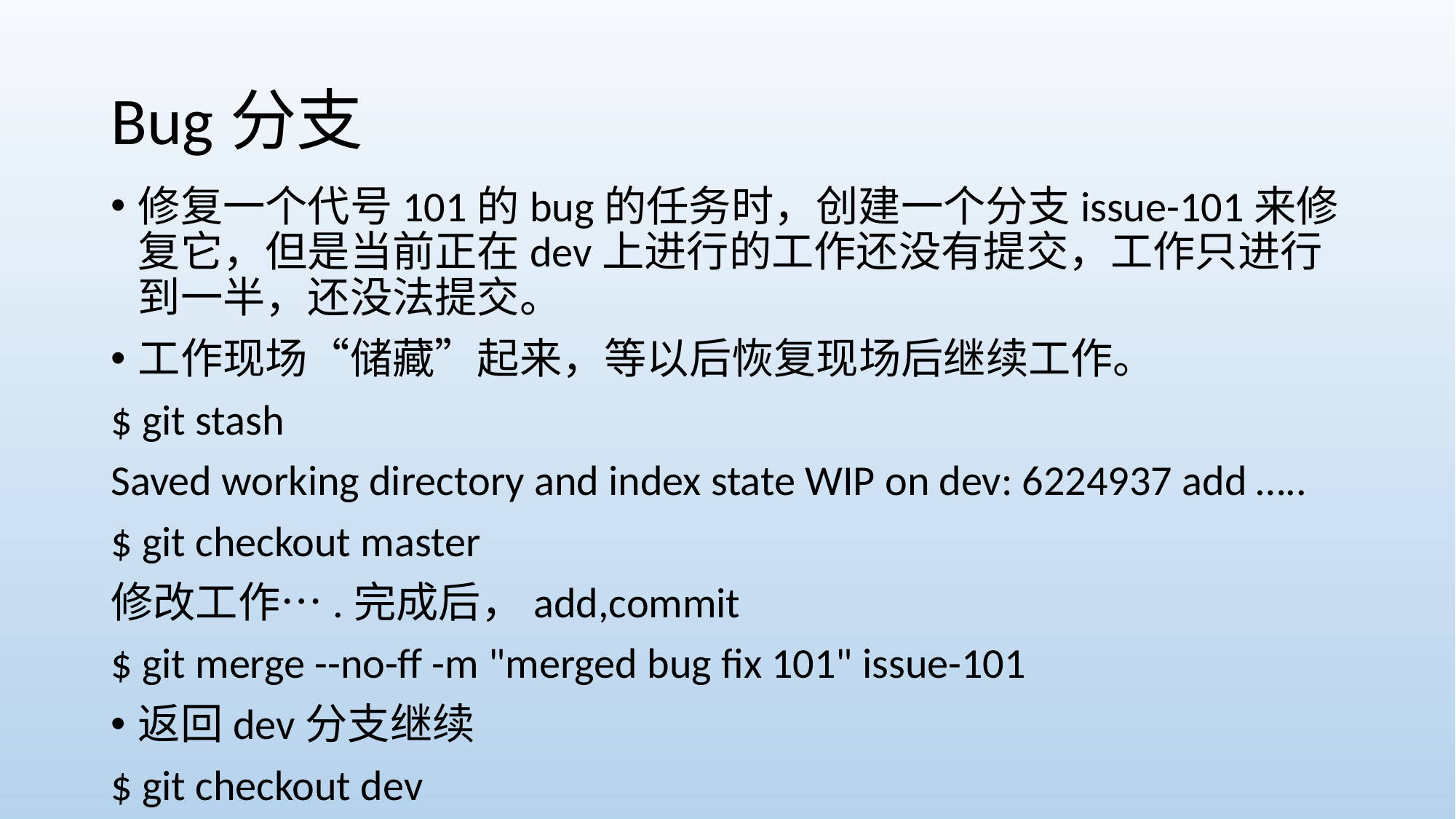

# Bug分支
修复一个代号101的bug的任务时，创建一个分支issue-101来修复它，但是当前正在dev上进行的工作还没有提交，工作只进行到一半，还没法提交。
工作现场“储藏”起来，等以后恢复现场后继续工作。
$ git stash
Saved working directory and index state WIP on dev: 6224937 add …..
$ git checkout master
修改工作….完成后，add,commit
$ git merge --no-ff -m "merged bug fix 101" issue-101
返回dev分支继续
$ git checkout dev